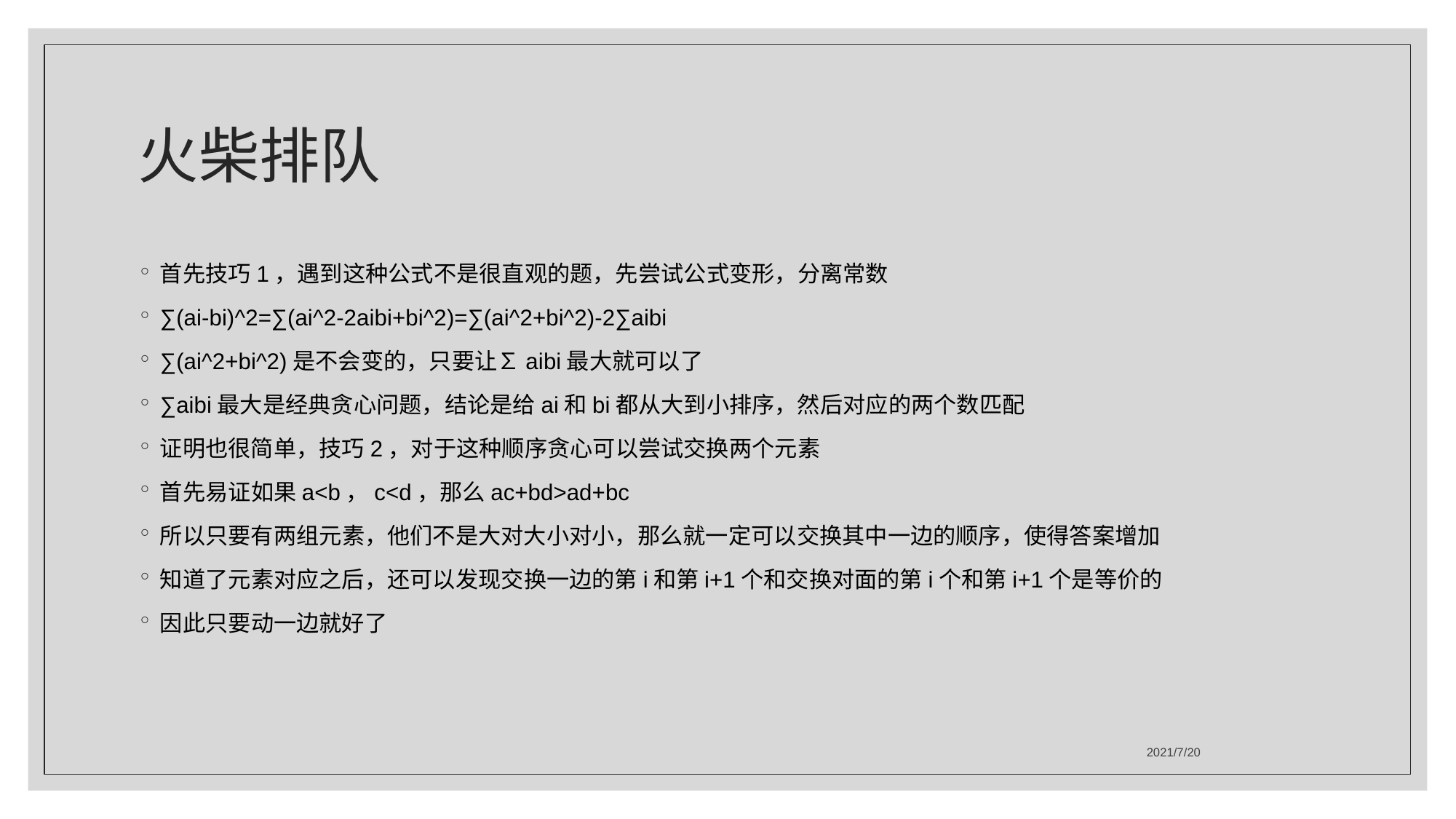

# 火柴排队
首先技巧1，遇到这种公式不是很直观的题，先尝试公式变形，分离常数
∑(ai-bi)^2=∑(ai^2-2aibi+bi^2)=∑(ai^2+bi^2)-2∑aibi
∑(ai^2+bi^2)是不会变的，只要让∑aibi最大就可以了
∑aibi最大是经典贪心问题，结论是给ai和bi都从大到小排序，然后对应的两个数匹配
证明也很简单，技巧2，对于这种顺序贪心可以尝试交换两个元素
首先易证如果a<b，c<d，那么ac+bd>ad+bc
所以只要有两组元素，他们不是大对大小对小，那么就一定可以交换其中一边的顺序，使得答案增加
知道了元素对应之后，还可以发现交换一边的第i和第i+1个和交换对面的第i个和第i+1个是等价的
因此只要动一边就好了
2021/7/20